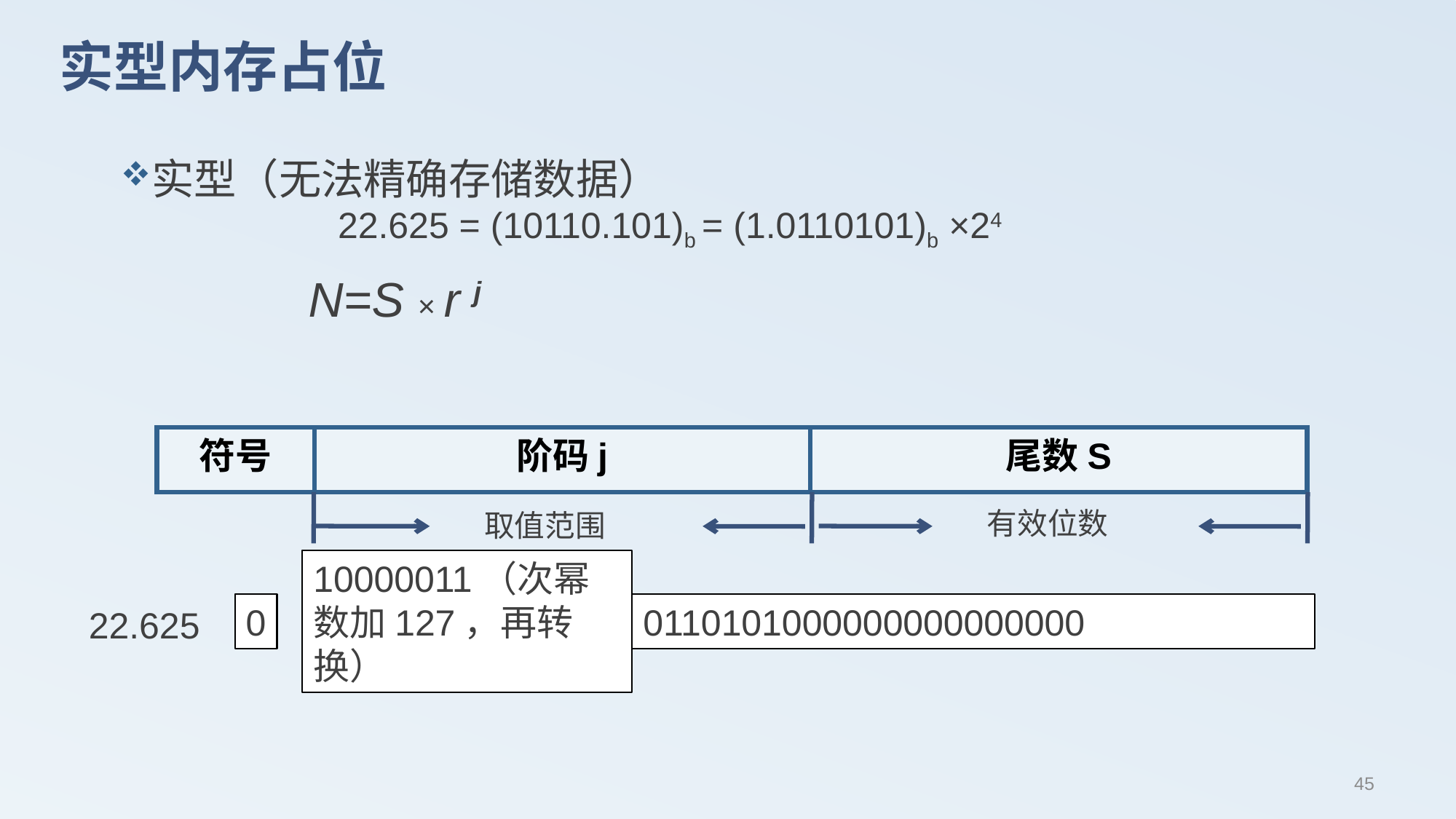

# 实型内存占位
实型（无法精确存储数据）

22.625 = (10110.101)b = (1.0110101)b ×24
N=S × r j
符号

阶码j

尾数S

有效位数
取值范围
10000011（次幂数加127，再转换）
0
0110101000000000000000
22.625